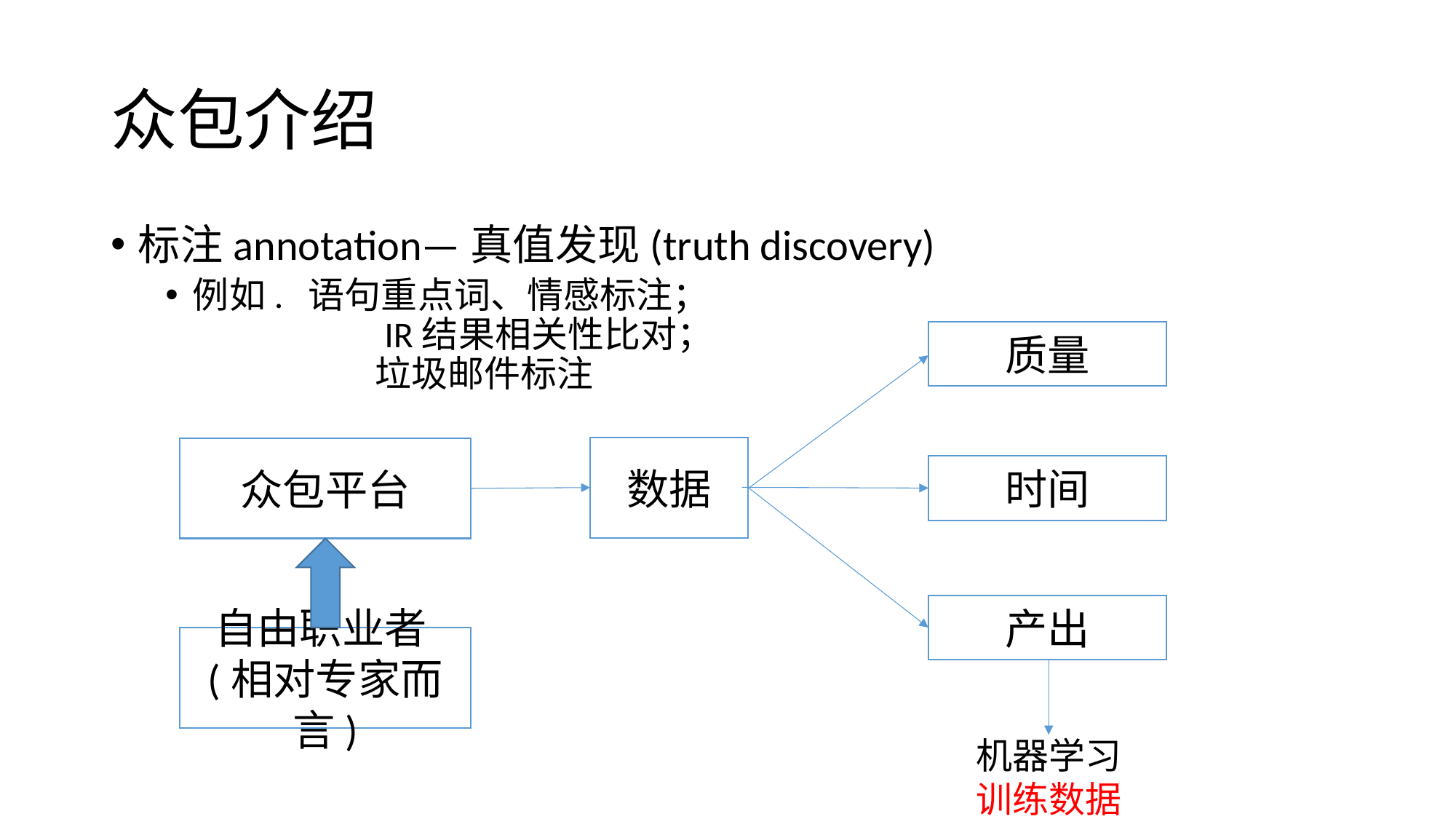

# 众包介绍
标注annotation—真值发现(truth discovery)
例如.  语句重点词、情感标注；
	         IR结果相关性比对；
	         垃圾邮件标注

质量
数据
众包平台
时间

产出
自由职业者  (相对专家而言)
机器学习
训练数据